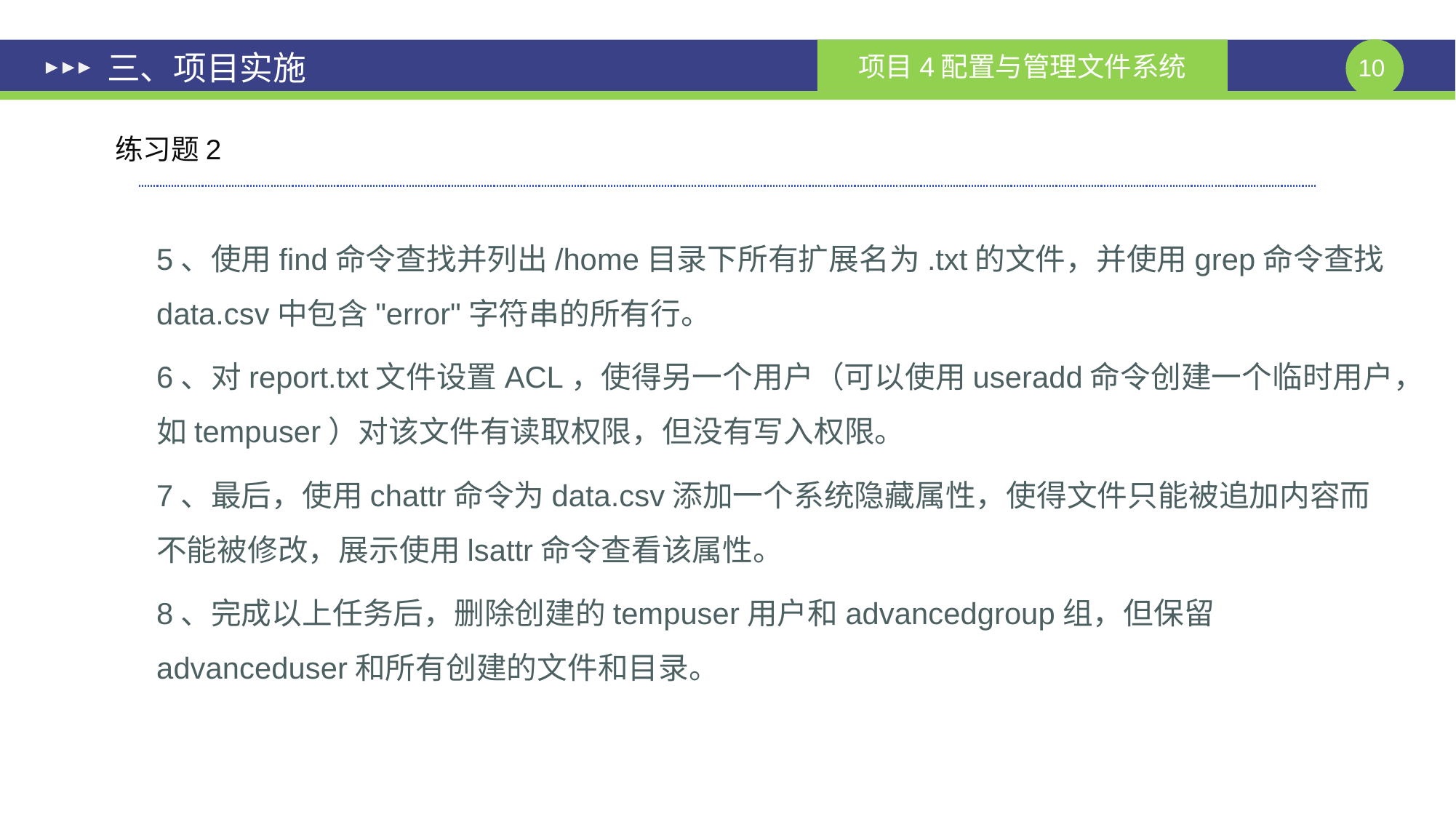

# 三、项目实施
练习题2

5、使用find命令查找并列出/home目录下所有扩展名为.txt的文件，并使用grep命令查找data.csv中包含"error"字符串的所有行。
6、对report.txt文件设置ACL，使得另一个用户（可以使用useradd命令创建一个临时用户，如tempuser）对该文件有读取权限，但没有写入权限。
7、最后，使用chattr命令为data.csv添加一个系统隐藏属性，使得文件只能被追加内容而不能被修改，展示使用lsattr命令查看该属性。
8、完成以上任务后，删除创建的tempuser用户和advancedgroup组，但保留advanceduser和所有创建的文件和目录。